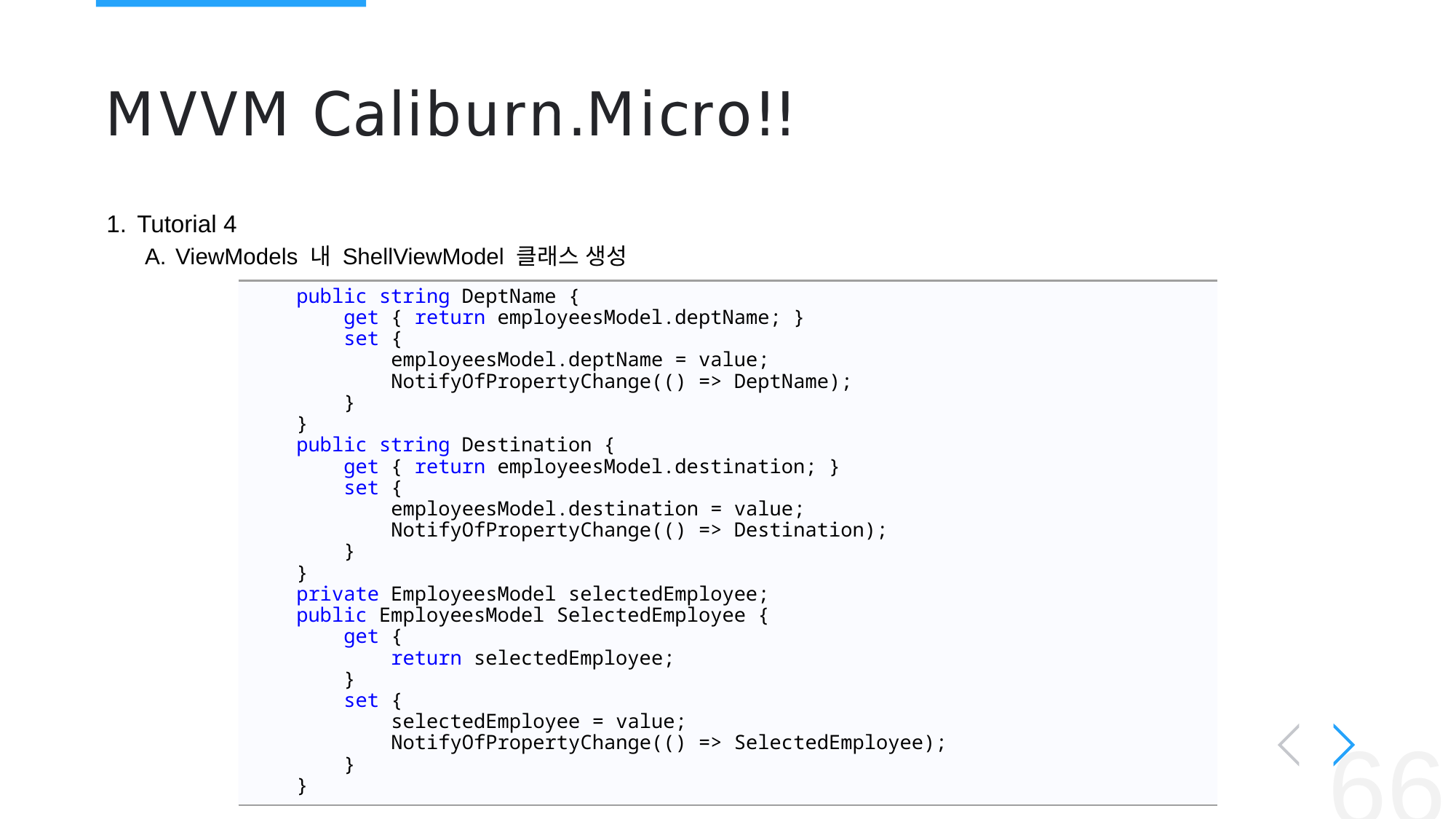

# MVVM Caliburn.Micro!!
Tutorial 4
ViewModels 내 ShellViewModel 클래스 생성
    public string DeptName {
        get { return employeesModel.deptName; }
        set {
            employeesModel.deptName = value;
            NotifyOfPropertyChange(() => DeptName);
        }
    }
    public string Destination {
        get { return employeesModel.destination; }
        set {
            employeesModel.destination = value;
            NotifyOfPropertyChange(() => Destination);
        }
    }
    private EmployeesModel selectedEmployee;
    public EmployeesModel SelectedEmployee {
        get {
            return selectedEmployee;
        }
        set {
            selectedEmployee = value;
            NotifyOfPropertyChange(() => SelectedEmployee);
        }
    }
66